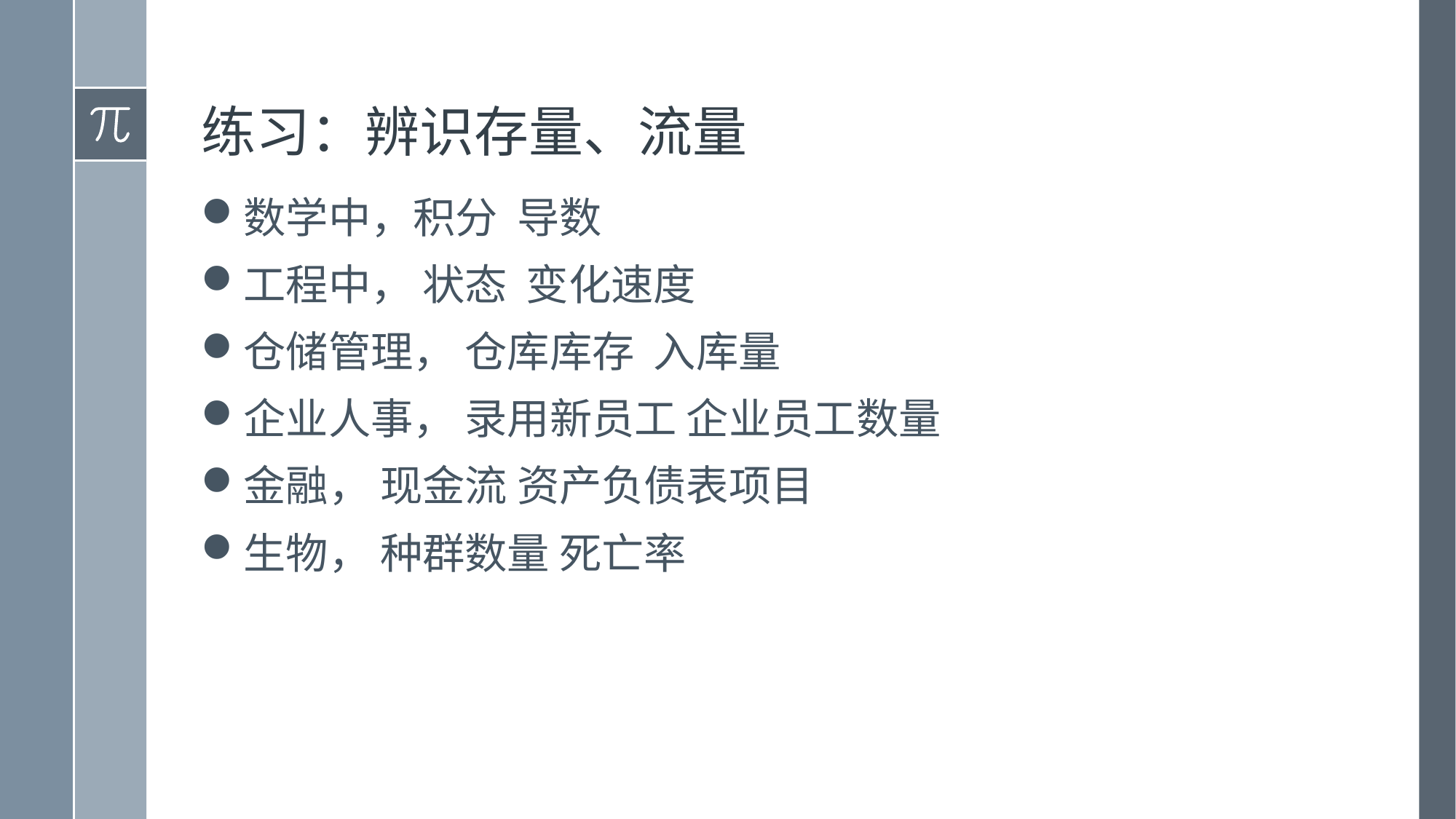

# 练习：辨识存量、流量
数学中，积分  导数
工程中， 状态  变化速度
仓储管理， 仓库库存  入库量
企业人事， 录用新员工 企业员工数量
金融， 现金流 资产负债表项目
生物， 种群数量 死亡率